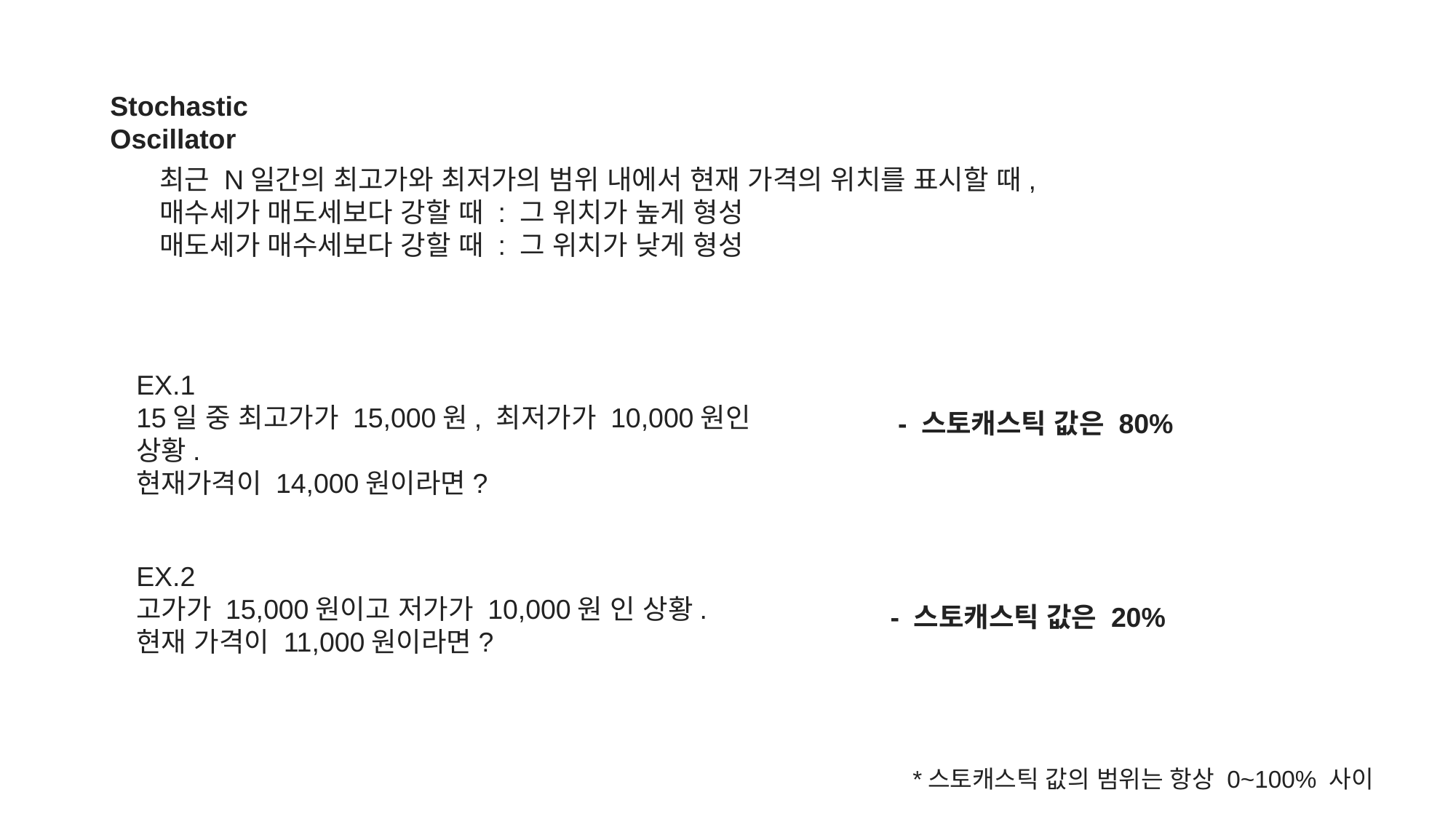

Stochastic Oscillator
최근 N일간의 최고가와 최저가의 범위 내에서 현재 가격의 위치를 표시할 때,
매수세가 매도세보다 강할 때 : 그 위치가 높게 형성
매도세가 매수세보다 강할 때 : 그 위치가 낮게 형성
EX.1
15일 중 최고가가 15,000원, 최저가가 10,000원인 상황.
현재가격이 14,000원이라면?
 - 스토캐스틱 값은 80%
EX.2
고가가 15,000원이고 저가가 10,000원 인 상황.
현재 가격이 11,000원이라면?
- 스토캐스틱 값은 20%
*스토캐스틱 값의 범위는 항상 0~100% 사이